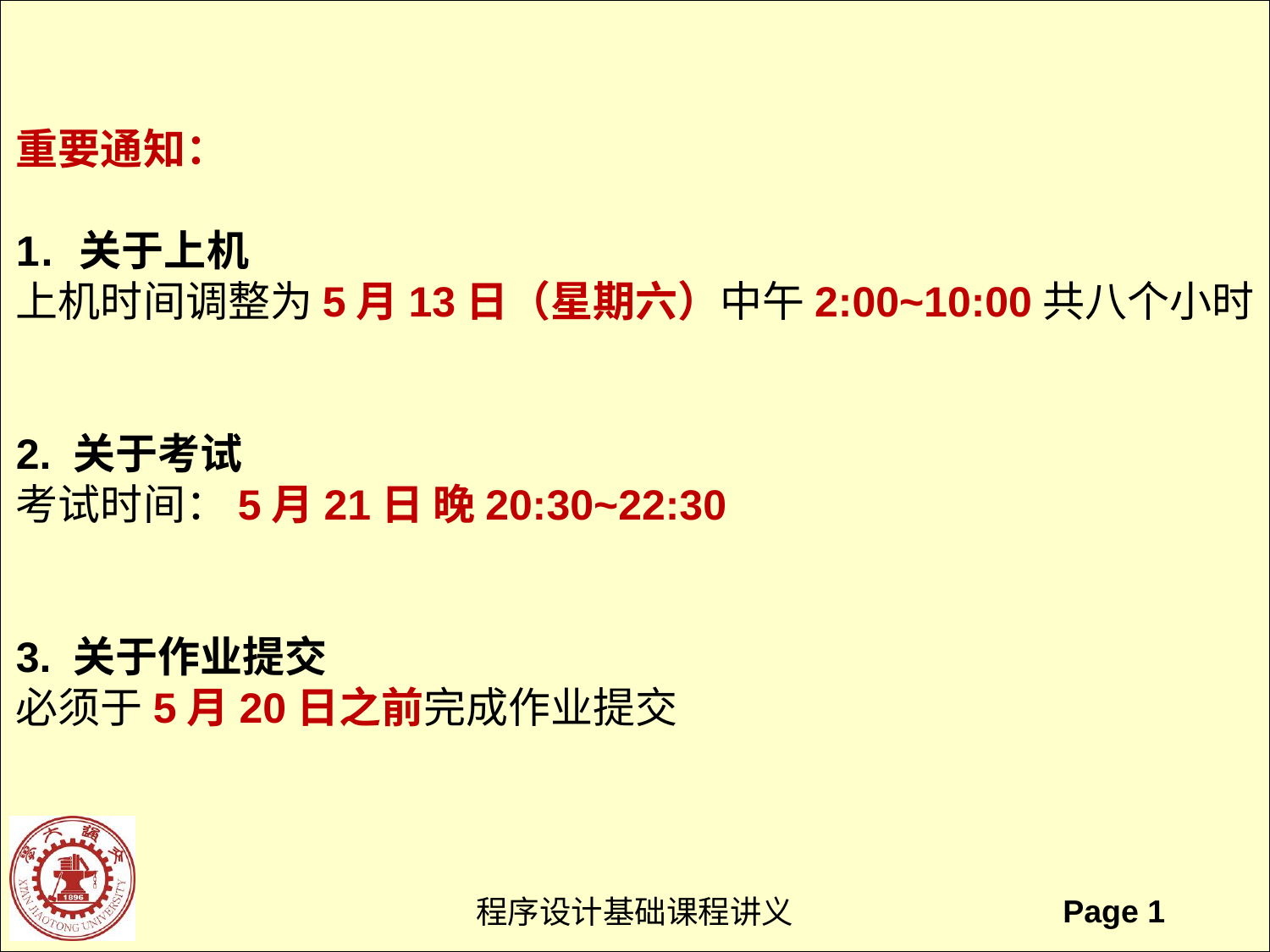

重要通知：

关于上机
上机时间调整为5月13日（星期六）中午2:00~10:00共八个小时

2. 关于考试
考试时间：5月21日 晚20:30~22:30

3. 关于作业提交
必须于5月20日之前完成作业提交